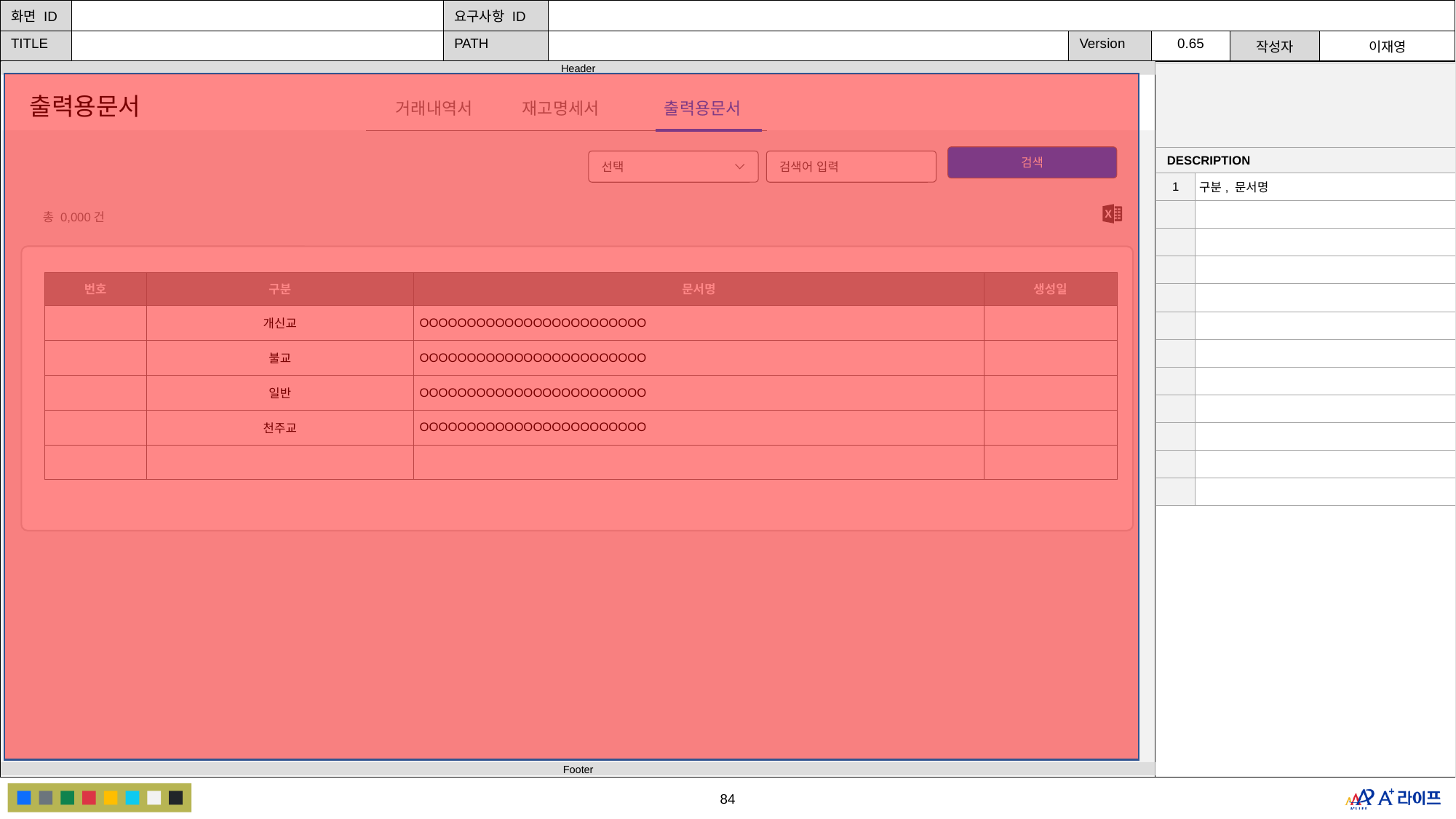

|  |  |
| --- | --- |
| DESCRIPTION |  |
| 1 | 구분, 문서명 |
|  |  |
|  |  |
|  |  |
|  |  |
|  |  |
|  |  |
|  |  |
|  |  |
|  |  |
|  |  |
|  |  |

출력용문서
거래내역서
재고명세서
출력용문서
검색
선택

검색어 입력
총 0,000건

| 번호 | 구분 | 문서명 | 생성일 |
| --- | --- | --- | --- |
|  | 개신교 | OOOOOOOOOOOOOOOOOOOOOOOO |  |
|  | 불교 | OOOOOOOOOOOOOOOOOOOOOOOO |  |
|  | 일반 | OOOOOOOOOOOOOOOOOOOOOOOO |  |
|  | 천주교 | OOOOOOOOOOOOOOOOOOOOOOOO |  |
|  |  |  |  |